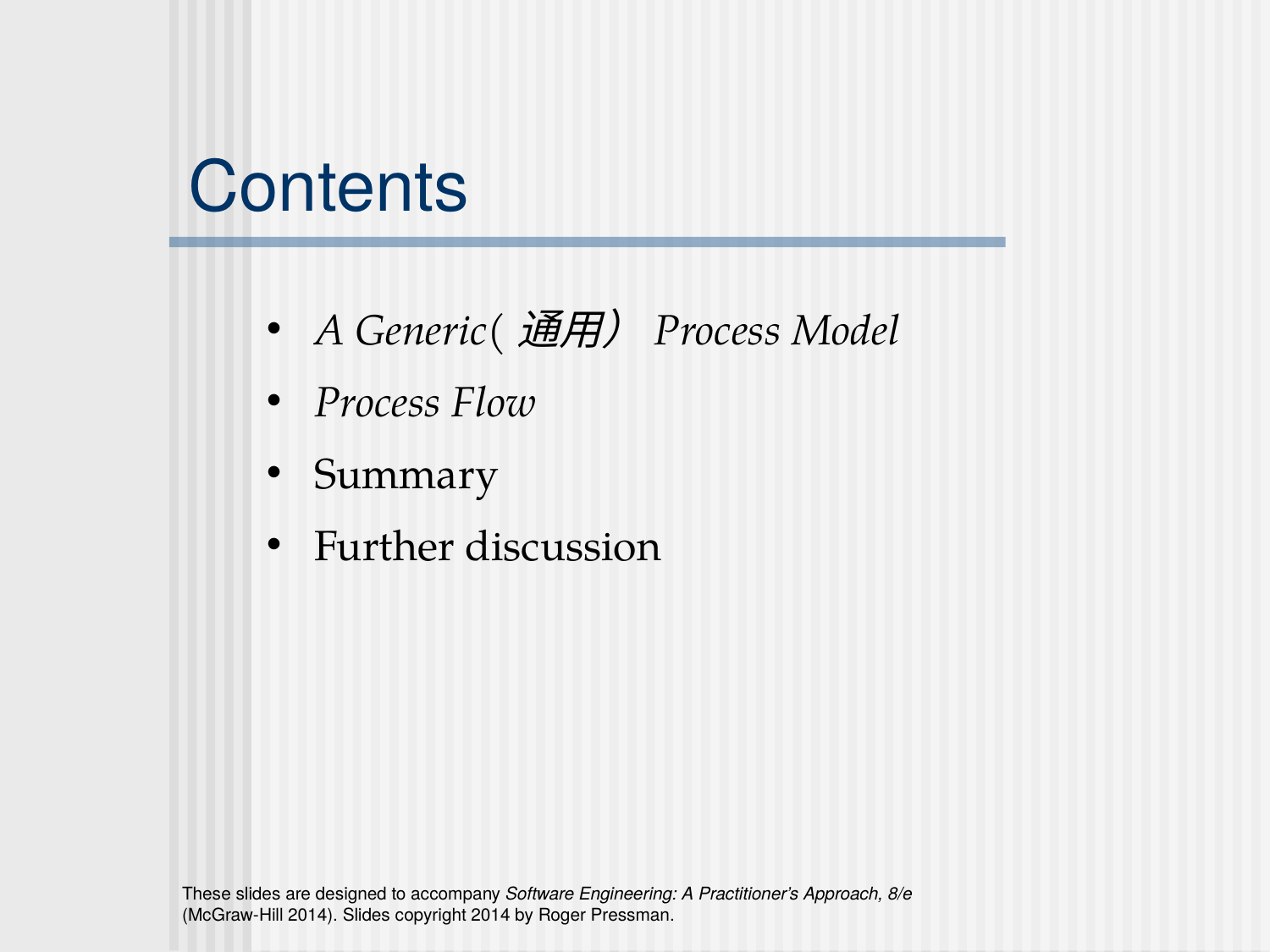

# Contents
A Generic(通用）Process Model
Process Flow
Summary
Further discussion

These slides are designed to accompany Software Engineering: A Practitioner’s Approach, 8/e (McGraw-Hill 2014). Slides copyright 2014 by Roger Pressman.
2